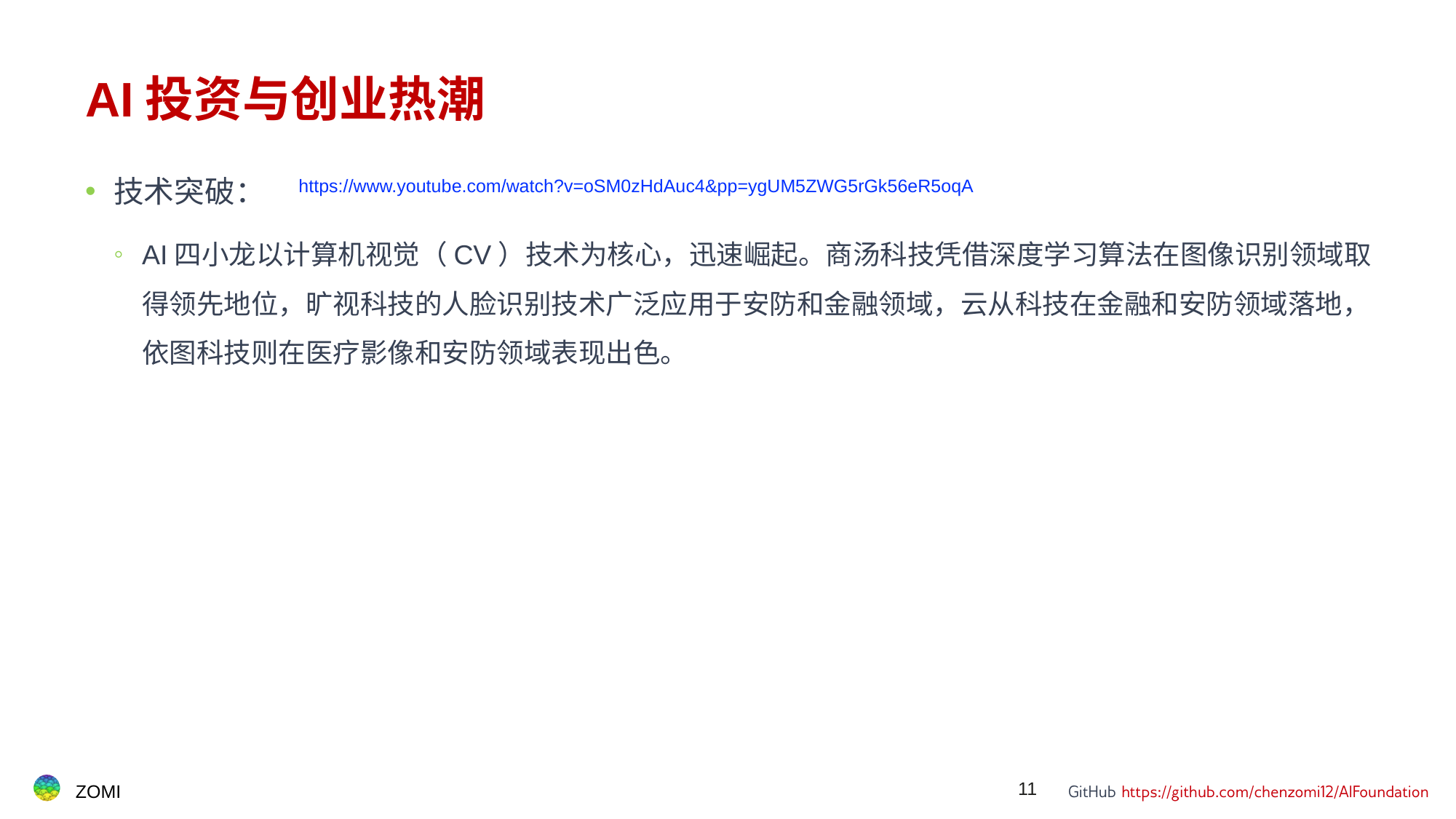

# AI投资与创业热潮
技术突破：
AI四小龙以计算机视觉（CV）技术为核心，迅速崛起。商汤科技凭借深度学习算法在图像识别领域取得领先地位，旷视科技的人脸识别技术广泛应用于安防和金融领域，云从科技在金融和安防领域落地，依图科技则在医疗影像和安防领域表现出色。
https://www.youtube.com/watch?v=oSM0zHdAuc4&pp=ygUM5ZWG5rGk56eR5oqA